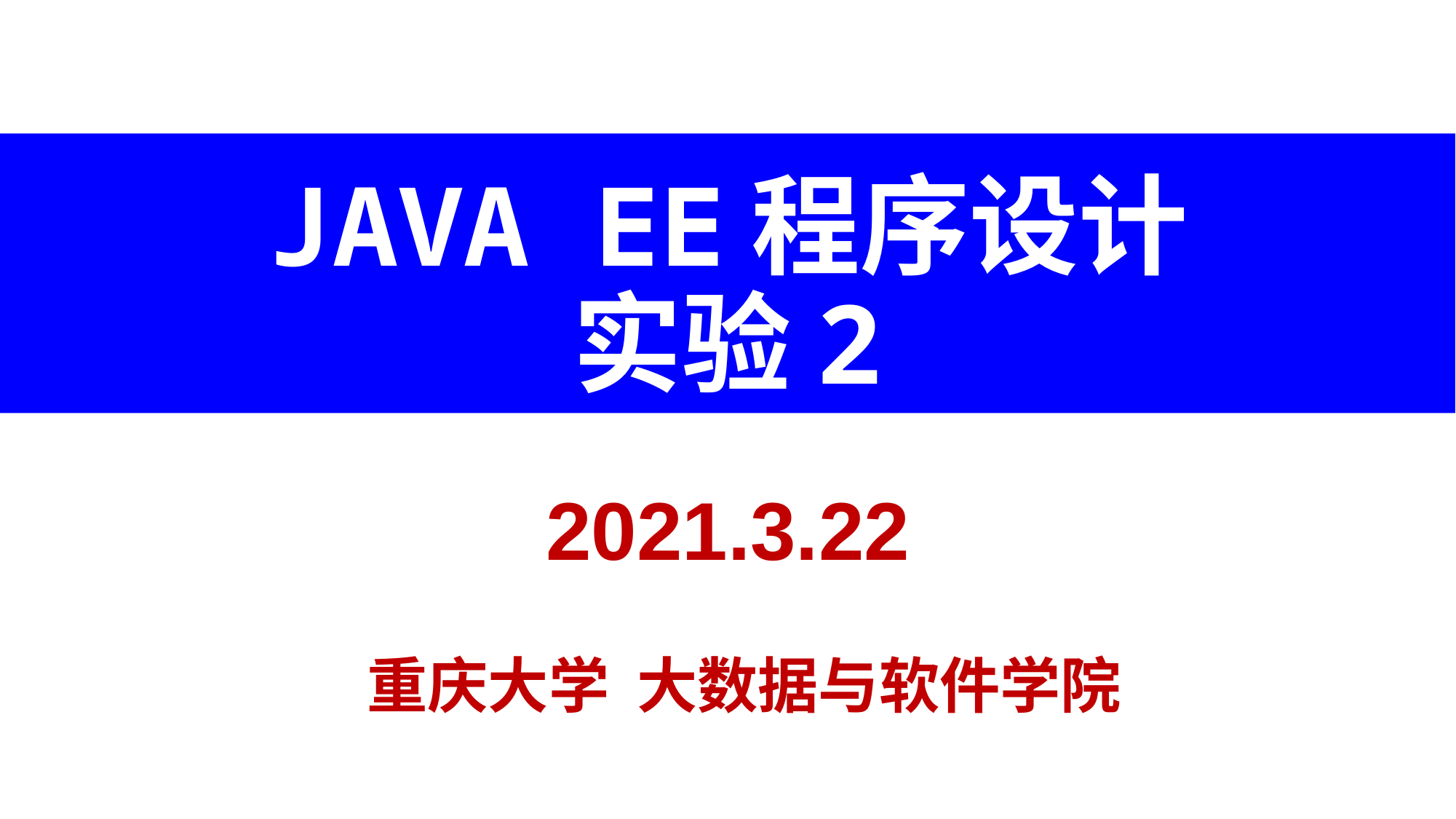

# JAVA EE程序设计 实验2
2021.3.22

重庆大学  大数据与软件学院